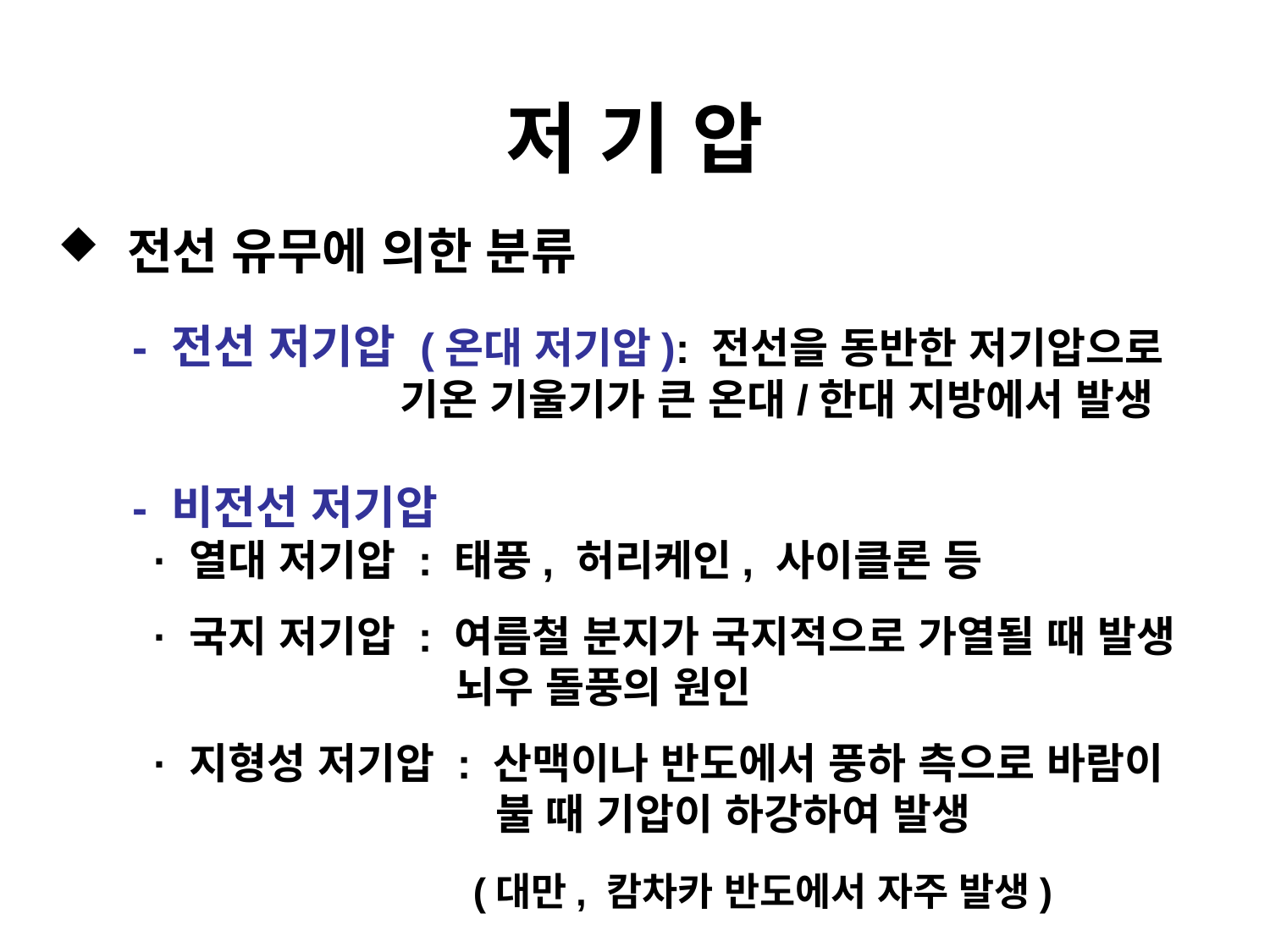

# 저 기 압
 전선 유무에 의한 분류
    - 전선 저기압 (온대 저기압): 전선을 동반한 저기압으로
                          기온 기울기가 큰 온대/한대 지방에서 발생
    - 비전선 저기압
      · 열대 저기압 : 태풍, 허리케인, 사이클론 등
      · 국지 저기압 : 여름철 분지가 국지적으로 가열될 때 발생
                                뇌우 돌풍의 원인
      · 지형성 저기압 : 산맥이나 반도에서 풍하 측으로 바람이
                                  불 때 기압이 하강하여 발생
                                 (대만, 캄차카 반도에서 자주 발생)